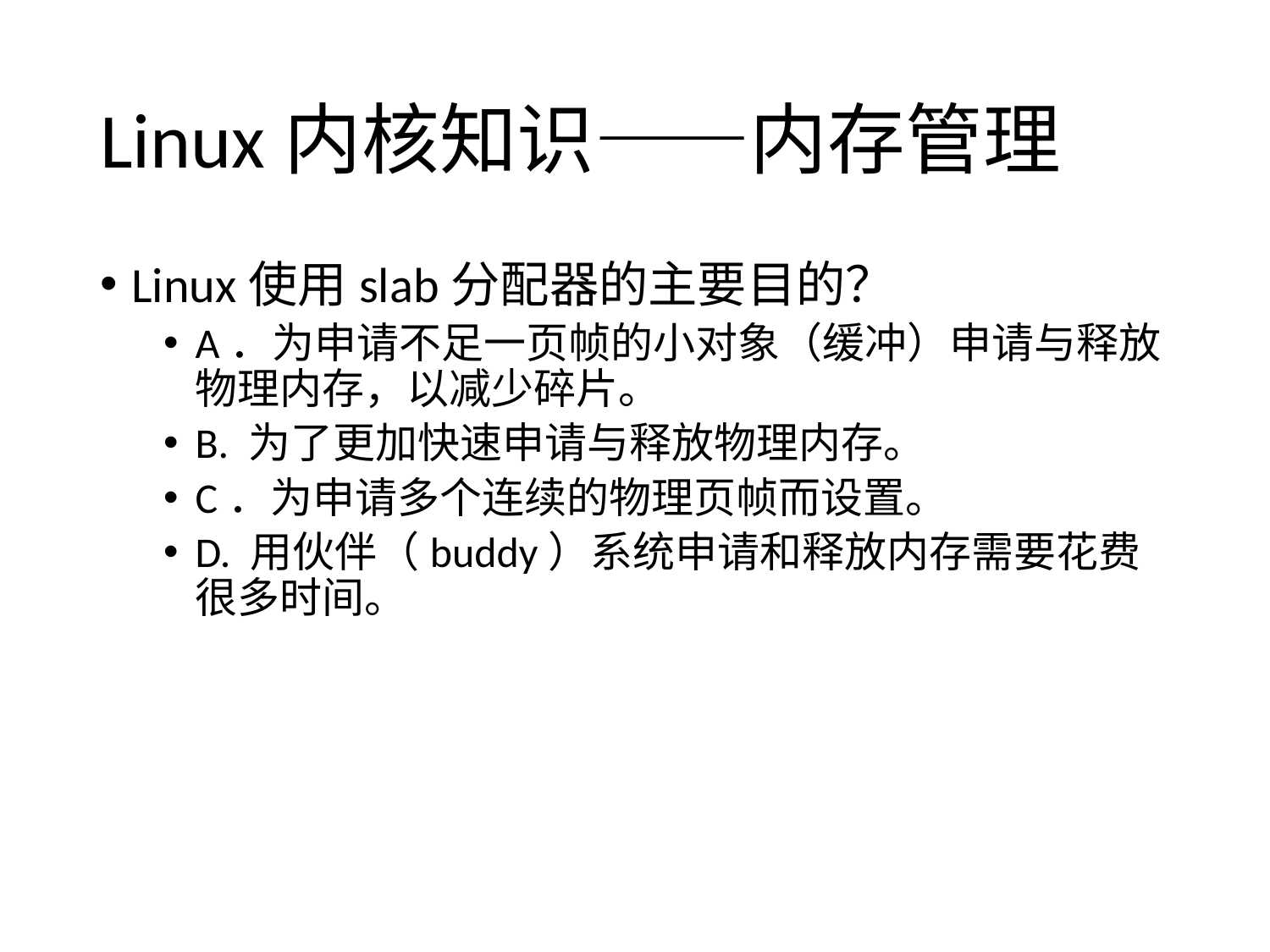

# Linux内核知识——内存管理
Linux使用slab分配器的主要目的？
A．为申请不足一页帧的小对象（缓冲）申请与释放物理内存，以减少碎片。
B. 为了更加快速申请与释放物理内存。
C．为申请多个连续的物理页帧而设置。
D. 用伙伴（buddy）系统申请和释放内存需要花费很多时间。